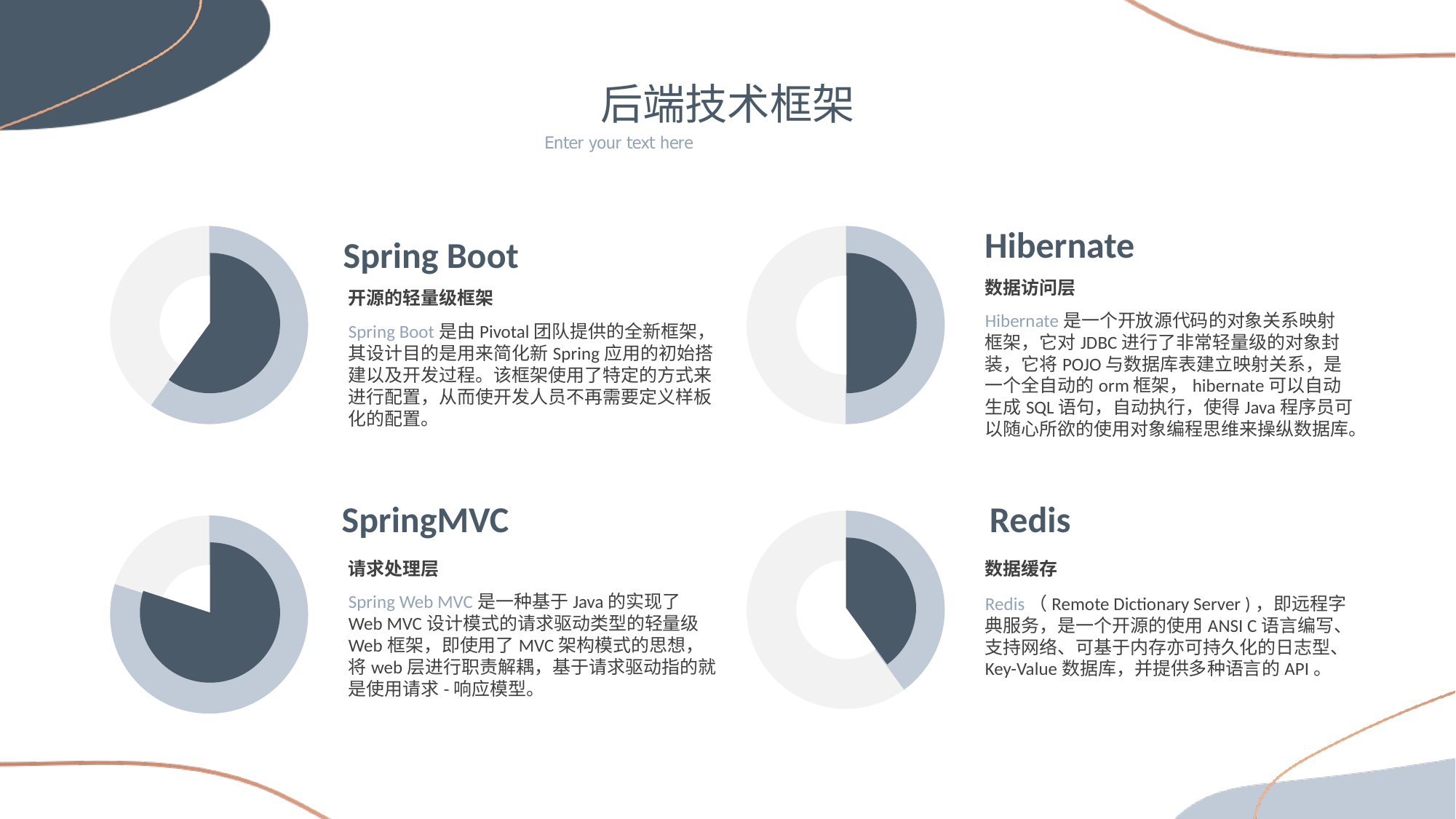

后端技术框架
Enter your text here
Hibernate

### Chart

| Category | % |
|---|---|
| colored | 60.0 |
| blank | 40.0 |

### Chart

| Category | % |
|---|---|
| colored | 50.0 |
| blank | 50.0 |
Spring Boot

### Chart

| Category | Sales |
|---|---|
| 1st Qtr | 60.0 |
| 2nd Qtr | 40.0 |

### Chart

| Category | Sales |
|---|---|
| 1st Qtr | 50.0 |
| 2nd Qtr | 50.0 |
数据访问层
Hibernate是一个开放源代码的对象关系映射框架，它对JDBC进行了非常轻量级的对象封装，它将POJO与数据库表建立映射关系，是一个全自动的orm框架，hibernate可以自动生成SQL语句，自动执行，使得Java程序员可以随心所欲的使用对象编程思维来操纵数据库。
开源的轻量级框架
Spring Boot是由Pivotal团队提供的全新框架，其设计目的是用来简化新Spring应用的初始搭建以及开发过程。该框架使用了特定的方式来进行配置，从而使开发人员不再需要定义样板化的配置。
SpringMVC
Redis

### Chart

| Category |
|---|

### Chart

| Category | % |
|---|---|
| colored | 40.0 |
| blank | 60.0 |

### Chart

| Category | % |
|---|---|
| colored | 80.0 |
| blank | 20.0 |

### Chart

| Category | Sales |
|---|---|
| 1st Qtr | 40.0 |
| 2nd Qtr | 60.0 |

### Chart

| Category | Sales |
|---|---|
| 1st Qtr | 80.0 |
| 2nd Qtr | 20.0 |
请求处理层
Spring Web MVC是一种基于Java的实现了Web MVC设计模式的请求驱动类型的轻量级Web框架，即使用了MVC架构模式的思想，将web层进行职责解耦，基于请求驱动指的就是使用请求-响应模型。
数据缓存
Redis（Remote Dictionary Server )，即远程字典服务，是一个开源的使用ANSI C语言编写、支持网络、可基于内存亦可持久化的日志型、Key-Value数据库，并提供多种语言的API。